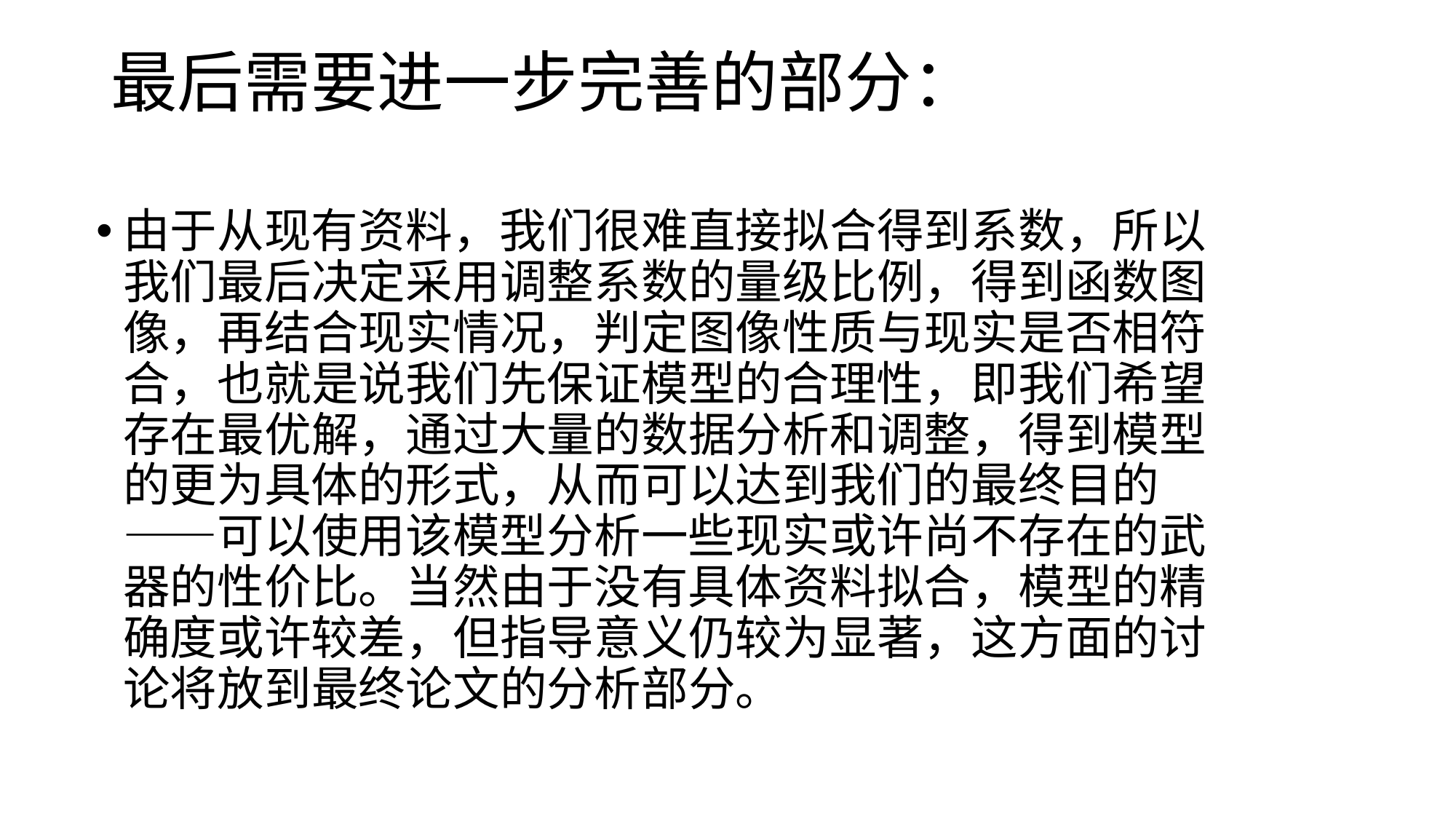

最后需要进一步完善的部分：
由于从现有资料，我们很难直接拟合得到系数，所以我们最后决定采用调整系数的量级比例，得到函数图像，再结合现实情况，判定图像性质与现实是否相符合，也就是说我们先保证模型的合理性，即我们希望存在最优解，通过大量的数据分析和调整，得到模型的更为具体的形式，从而可以达到我们的最终目的——可以使用该模型分析一些现实或许尚不存在的武器的性价比。当然由于没有具体资料拟合，模型的精确度或许较差，但指导意义仍较为显著，这方面的讨论将放到最终论文的分析部分。